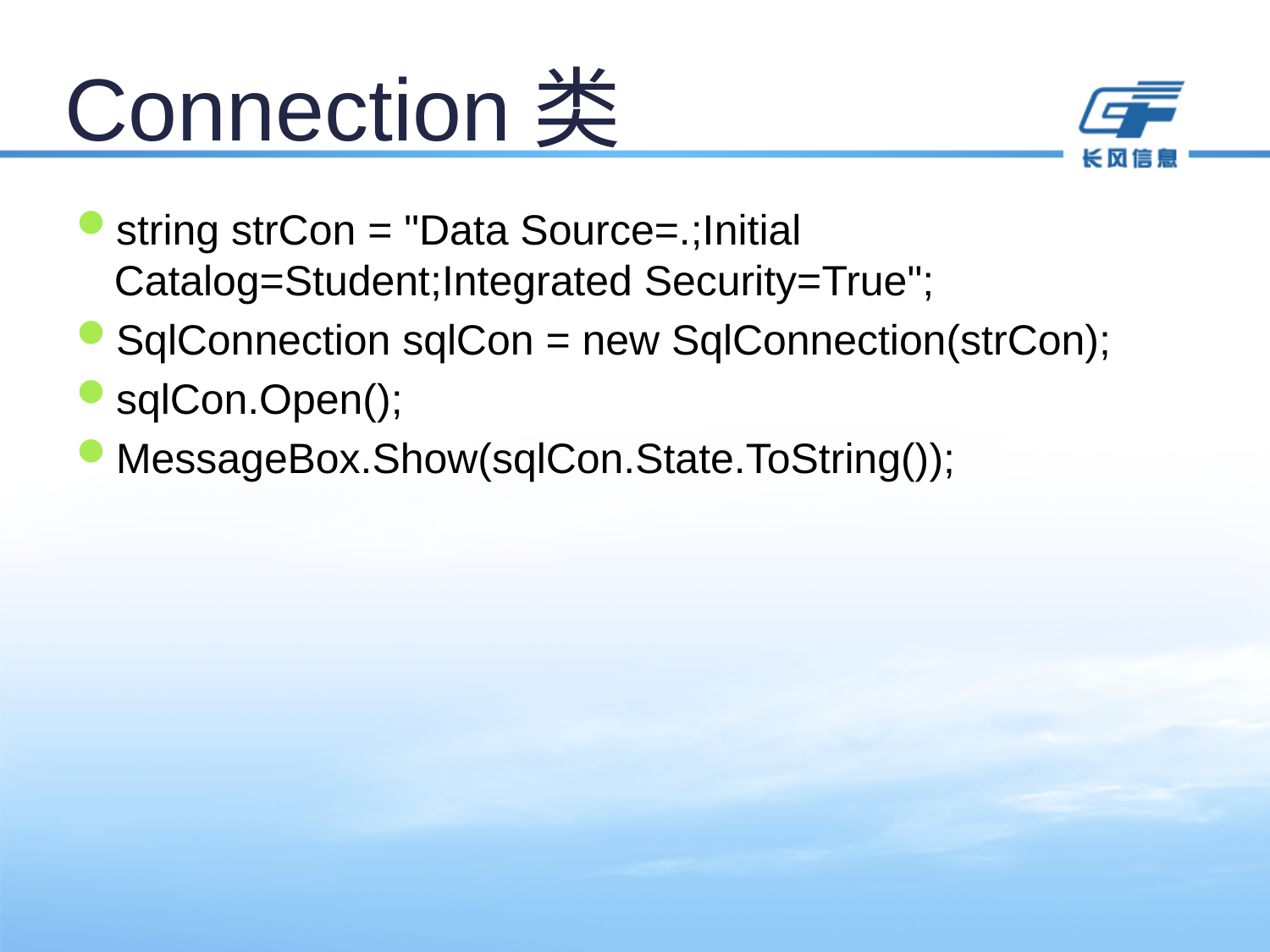

# Connection类
string strCon = "Data Source=.;Initial Catalog=Student;Integrated Security=True";
SqlConnection sqlCon = new SqlConnection(strCon);
sqlCon.Open();
MessageBox.Show(sqlCon.State.ToString());